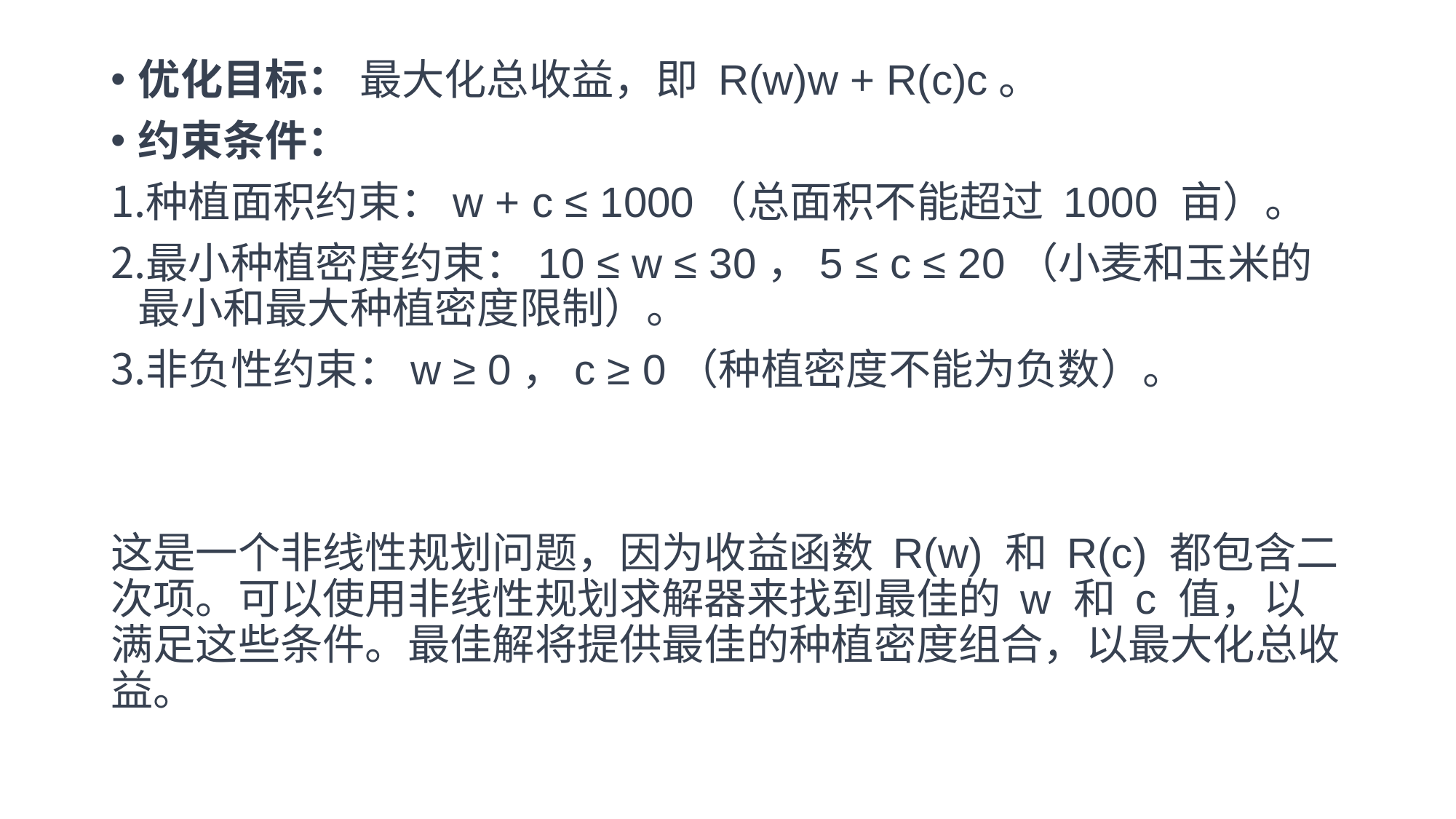

优化目标： 最大化总收益，即 R(w)w + R(c)c。
约束条件：
种植面积约束：w + c ≤ 1000（总面积不能超过 1000 亩）。
最小种植密度约束：10 ≤ w ≤ 30，5 ≤ c ≤ 20（小麦和玉米的最小和最大种植密度限制）。
非负性约束：w ≥ 0，c ≥ 0（种植密度不能为负数）。

这是一个非线性规划问题，因为收益函数 R(w) 和 R(c) 都包含二次项。可以使用非线性规划求解器来找到最佳的 w 和 c 值，以满足这些条件。最佳解将提供最佳的种植密度组合，以最大化总收益。